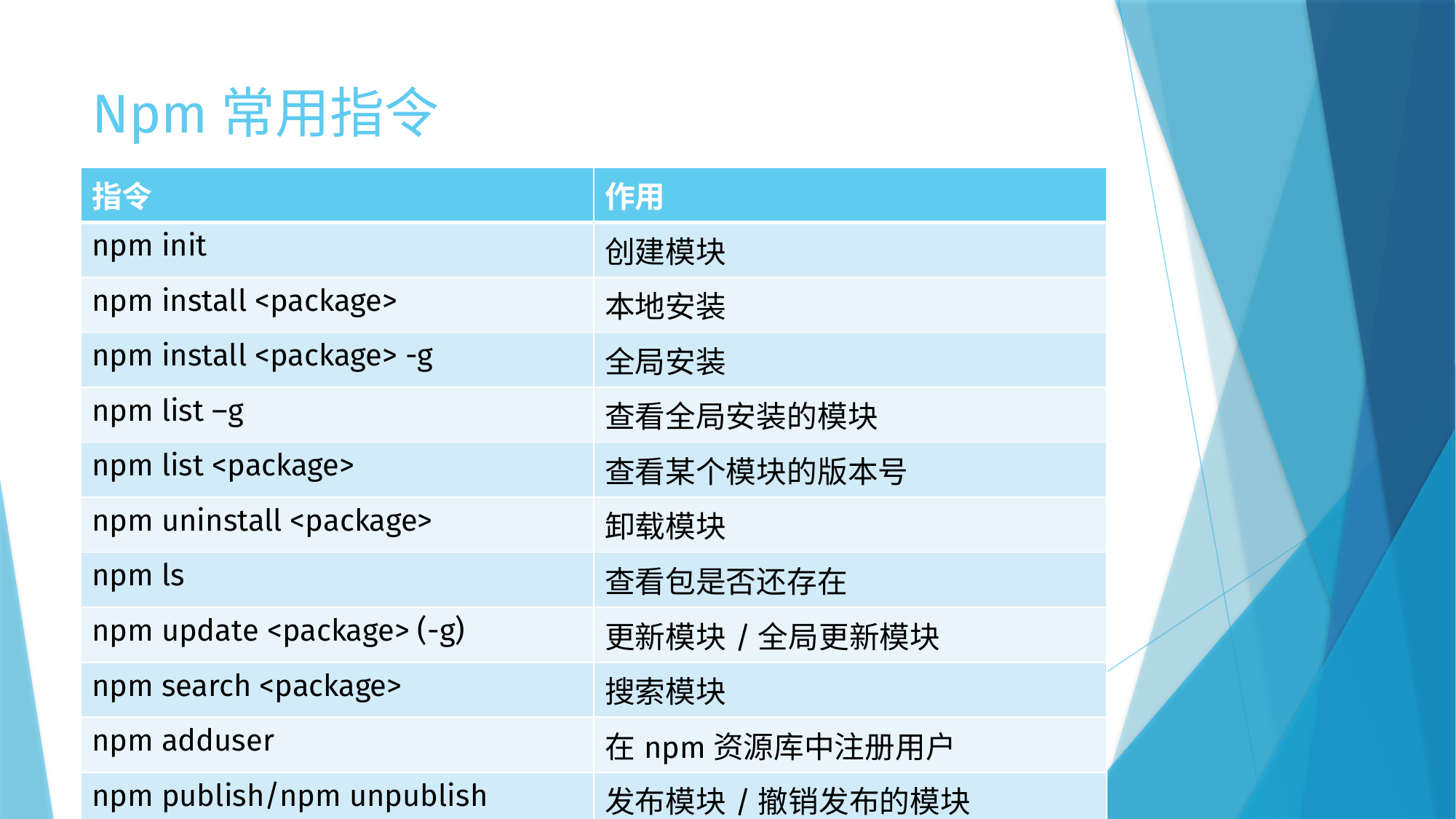

# Npm常用指令
| 指令 | 作用 |
| --- | --- |
| npm init | 创建模块 |
| npm install <package> | 本地安装 |
| npm install <package> -g | 全局安装 |
| npm list –g | 查看全局安装的模块 |
| npm list <package> | 查看某个模块的版本号 |
| npm uninstall <package> | 卸载模块 |
| npm ls | 查看包是否还存在 |
| npm update <package> (-g) | 更新模块/全局更新模块 |
| npm search <package> | 搜索模块 |
| npm adduser | 在npm资源库中注册用户 |
| npm publish/npm unpublish | 发布模块/撤销发布的模块 |